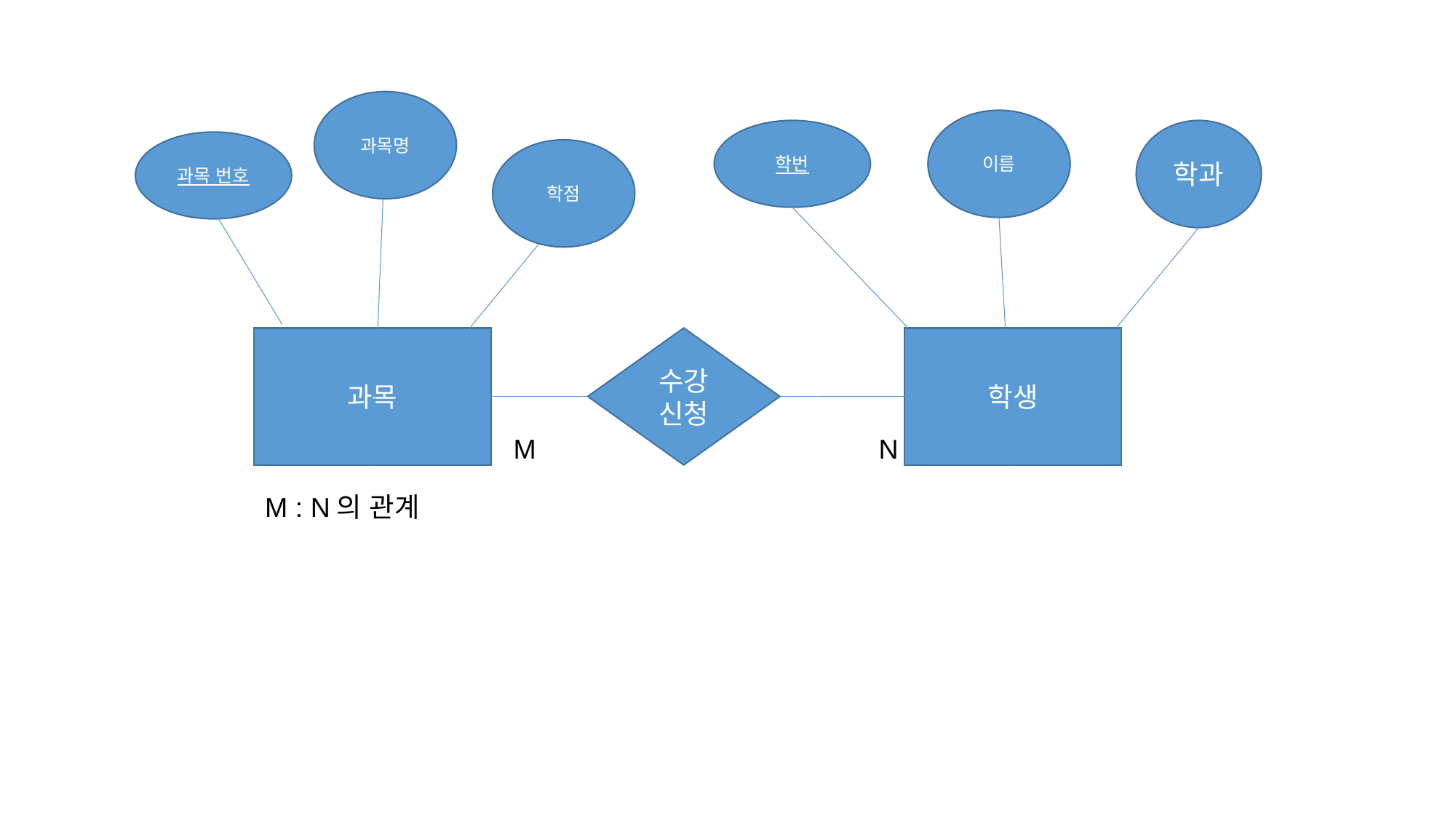

과목명
이름
학과
학번
과목 번호
학점
과목
수강신청
학생
N
M
M : N의 관계